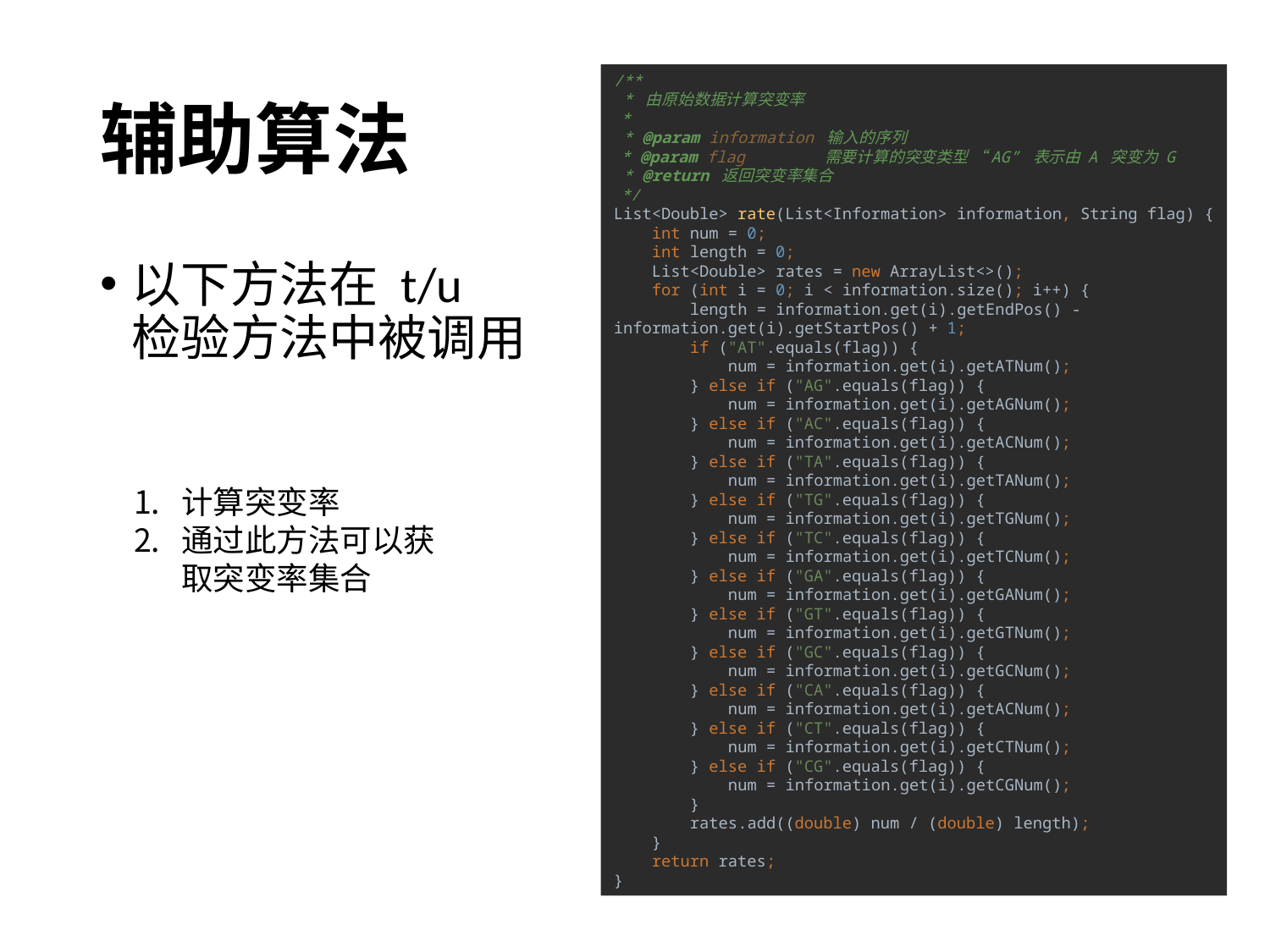

# 辅助算法
/**
 * 由原始数据计算突变率
 *
 * @param information 输入的序列
 * @param flag        需要计算的突变类型 “AG” 表示由 A 突变为 G
 * @return 返回突变率集合
 */
List<Double> rate(List<Information> information, String flag) {
    int num = 0;
    int length = 0;
    List<Double> rates = new ArrayList<>();
    for (int i = 0; i < information.size(); i++) {
        length = information.get(i).getEndPos() - information.get(i).getStartPos() + 1;
        if ("AT".equals(flag)) {
            num = information.get(i).getATNum();
        } else if ("AG".equals(flag)) {
            num = information.get(i).getAGNum();
        } else if ("AC".equals(flag)) {
            num = information.get(i).getACNum();
        } else if ("TA".equals(flag)) {
            num = information.get(i).getTANum();
        } else if ("TG".equals(flag)) {
            num = information.get(i).getTGNum();
        } else if ("TC".equals(flag)) {
            num = information.get(i).getTCNum();
        } else if ("GA".equals(flag)) {
            num = information.get(i).getGANum();
        } else if ("GT".equals(flag)) {
            num = information.get(i).getGTNum();
        } else if ("GC".equals(flag)) {
            num = information.get(i).getGCNum();
        } else if ("CA".equals(flag)) {
            num = information.get(i).getACNum();
        } else if ("CT".equals(flag)) {
            num = information.get(i).getCTNum();
        } else if ("CG".equals(flag)) {
            num = information.get(i).getCGNum();
        }
        rates.add((double) num / (double) length);
    }
    return rates;
}
以下方法在 t/u
检验方法中被调用
计算突变率
通过此方法可以获取突变率集合